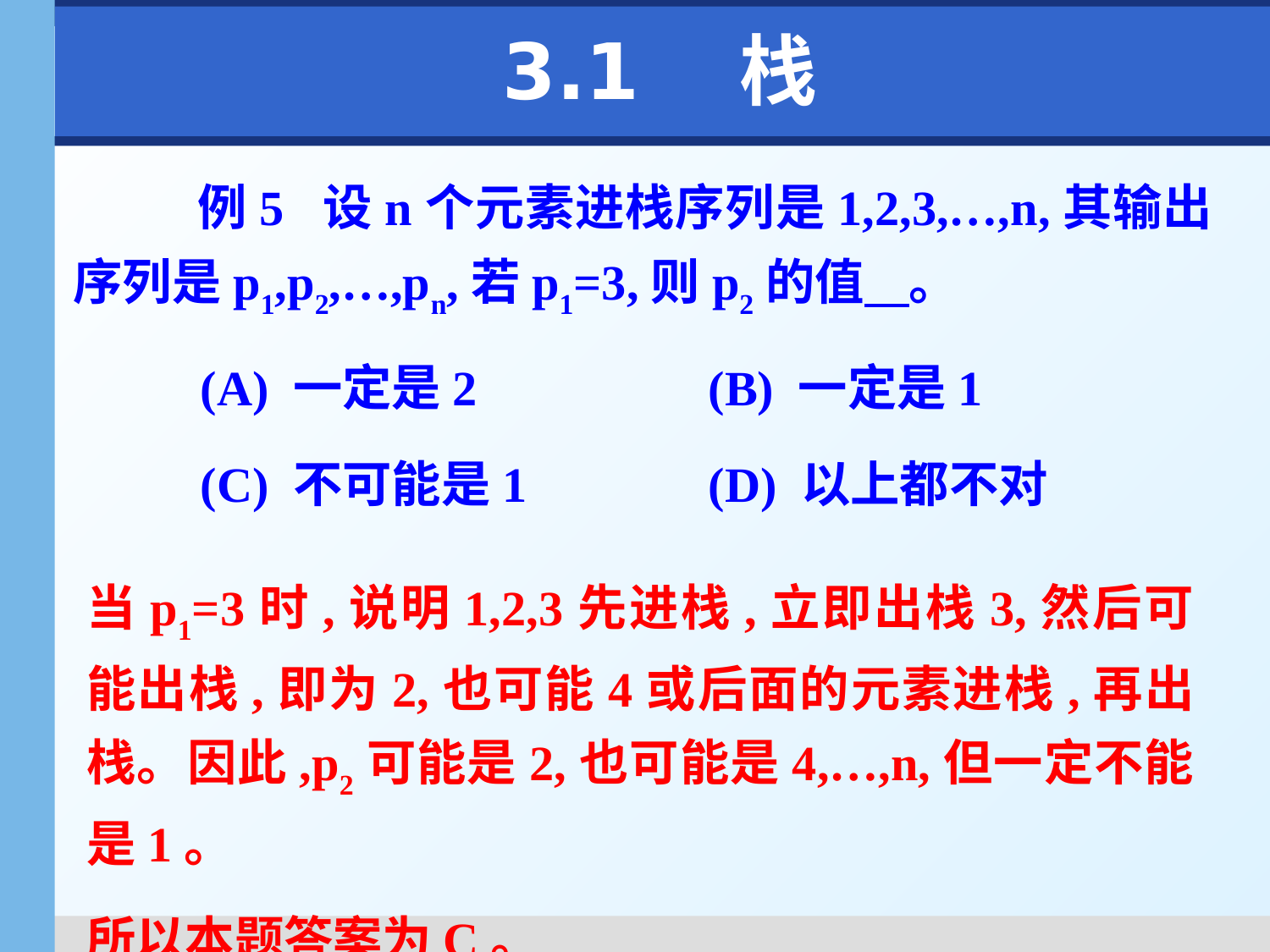

3.1   栈
        例5  设n个元素进栈序列是1,2,3,…,n,其输出序列是p1,p2,…,pn,若p1=3,则p2的值    。
	(A) 一定是2		(B) 一定是1
	(C) 不可能是1  		(D) 以上都不对
当p1=3时,说明1,2,3先进栈,立即出栈3,然后可能出栈,即为2,也可能4或后面的元素进栈,再出栈。因此,p2可能是2,也可能是4,…,n,但一定不能是1。
所以本题答案为C。